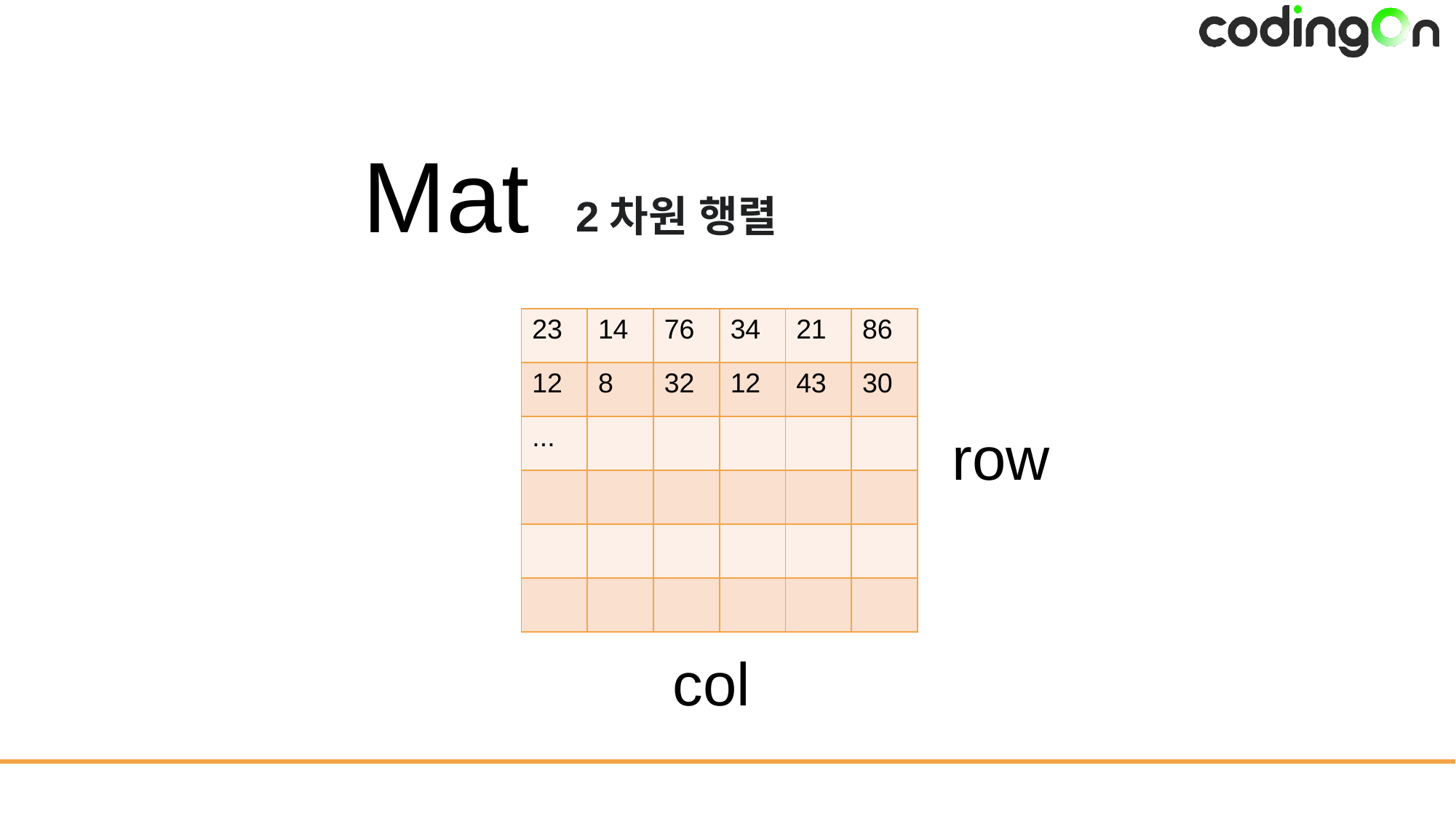

# Mat
2차원 행렬
| 23 | 14 | 76 | 34 | 21 | 86 |
| --- | --- | --- | --- | --- | --- |
| 12 | 8 | 32 | 12 | 43 | 30 |
| ... |  |  |  |  |  |
|  |  |  |  |  |  |
|  |  |  |  |  |  |
|  |  |  |  |  |  |
row
col